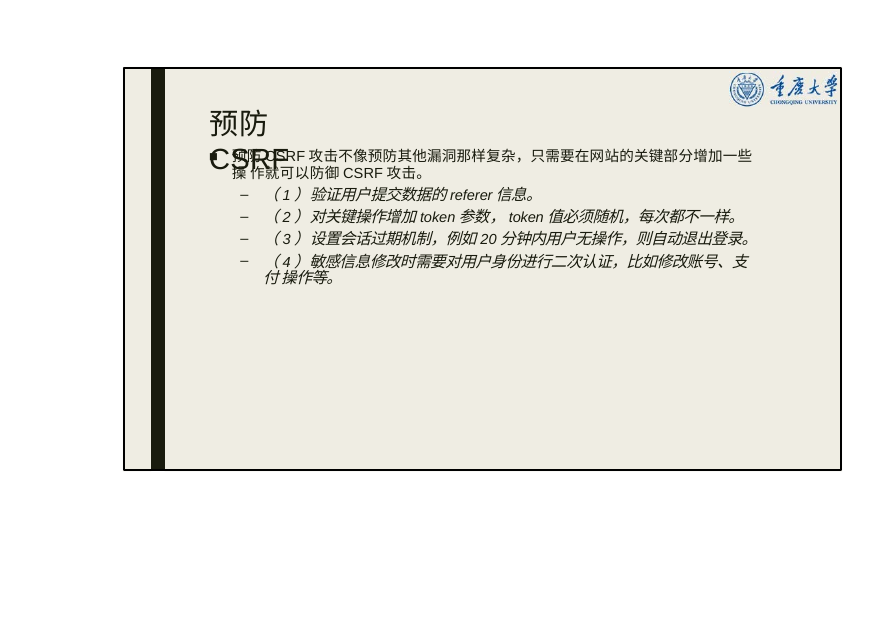

# 预防CSRF
预防CSRF攻击不像预防其他漏洞那样复杂，只需要在网站的关键部分增加一些操 作就可以防御CSRF攻击。
（1）验证用户提交数据的referer信息。
（2）对关键操作增加token参数，token值必须随机，每次都不一样。
（3）设置会话过期机制，例如20分钟内用户无操作，则自动退出登录。
（4）敏感信息修改时需要对用户身份进行二次认证，比如修改账号、支付 操作等。